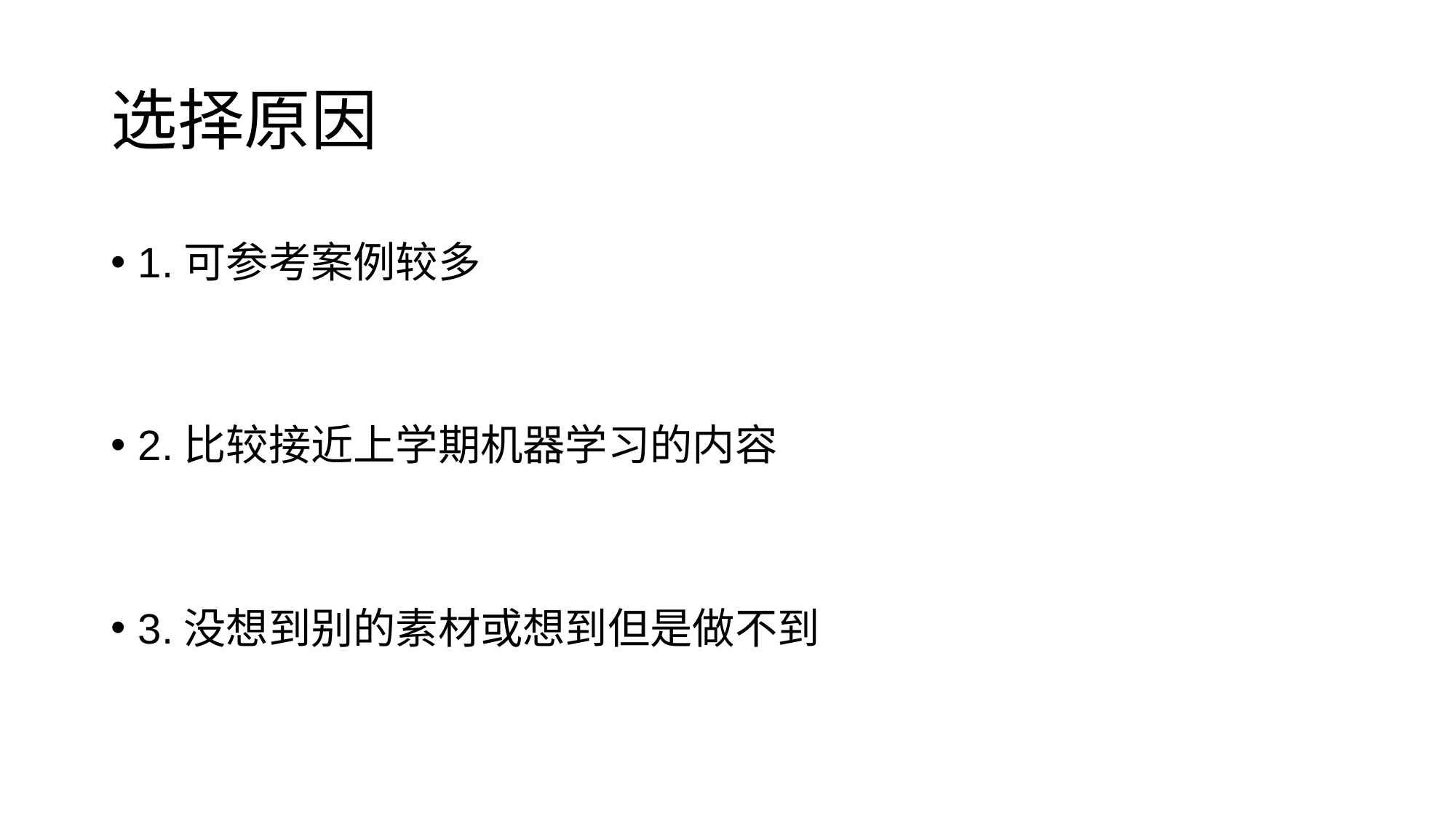

# 选择原因
1.可参考案例较多

2.比较接近上学期机器学习的内容

3.没想到别的素材或想到但是做不到